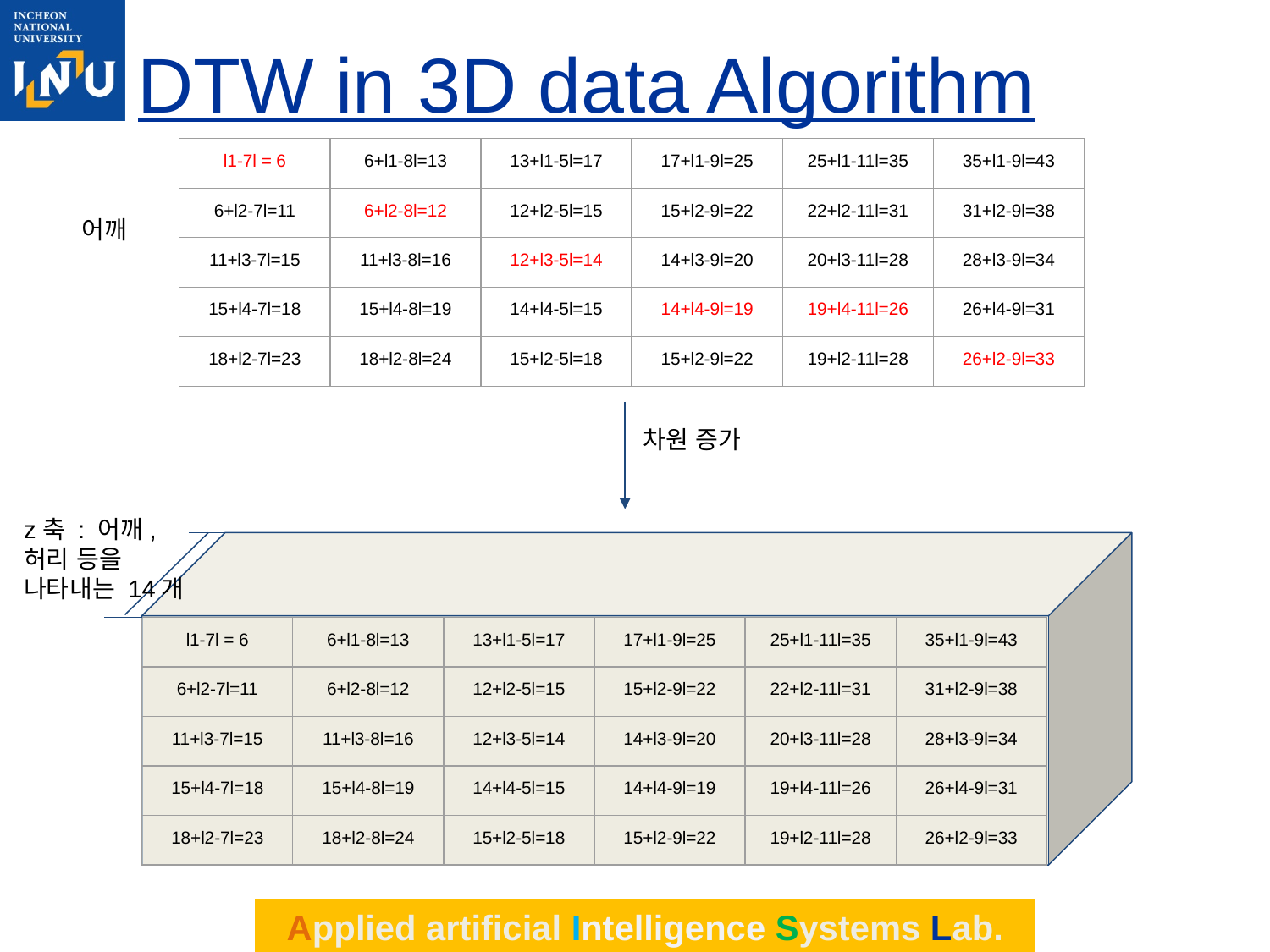

# DTW in 3D data Algorithm
| l1-7l = 6 | 6+l1-8l=13 | 13+l1-5l=17 | 17+l1-9l=25 | 25+l1-11l=35 | 35+l1-9l=43 |
| --- | --- | --- | --- | --- | --- |
| 6+l2-7l=11 | 6+l2-8l=12 | 12+l2-5l=15 | 15+l2-9l=22 | 22+l2-11l=31 | 31+l2-9l=38 |
| 11+l3-7l=15 | 11+l3-8l=16 | 12+l3-5l=14 | 14+l3-9l=20 | 20+l3-11l=28 | 28+l3-9l=34 |
| 15+l4-7l=18 | 15+l4-8l=19 | 14+l4-5l=15 | 14+l4-9l=19 | 19+l4-11l=26 | 26+l4-9l=31 |
| 18+l2-7l=23 | 18+l2-8l=24 | 15+l2-5l=18 | 15+l2-9l=22 | 19+l2-11l=28 | 26+l2-9l=33 |
어깨

차원 증가
z축 : 어깨,
허리 등을
나타내는 14개

| l1-7l = 6 | 6+l1-8l=13 | 13+l1-5l=17 | 17+l1-9l=25 | 25+l1-11l=35 | 35+l1-9l=43 |
| --- | --- | --- | --- | --- | --- |
| 6+l2-7l=11 | 6+l2-8l=12 | 12+l2-5l=15 | 15+l2-9l=22 | 22+l2-11l=31 | 31+l2-9l=38 |
| 11+l3-7l=15 | 11+l3-8l=16 | 12+l3-5l=14 | 14+l3-9l=20 | 20+l3-11l=28 | 28+l3-9l=34 |
| 15+l4-7l=18 | 15+l4-8l=19 | 14+l4-5l=15 | 14+l4-9l=19 | 19+l4-11l=26 | 26+l4-9l=31 |
| 18+l2-7l=23 | 18+l2-8l=24 | 15+l2-5l=18 | 15+l2-9l=22 | 19+l2-11l=28 | 26+l2-9l=33 |